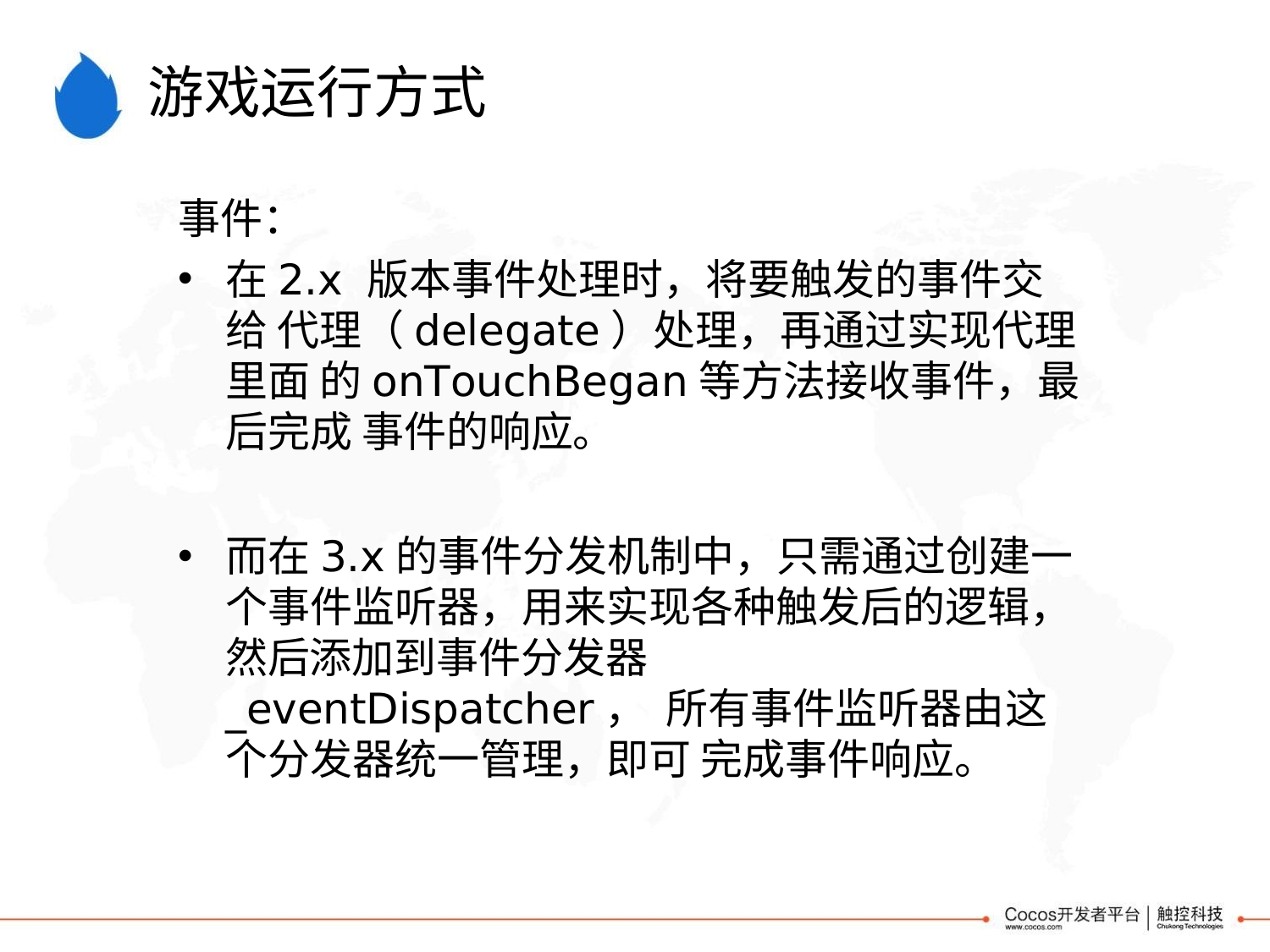

# 游戏运行方式
事件：
在2.x 版本事件处理时，将要触发的事件交给 代理（delegate）处理，再通过实现代理里面 的onTouchBegan等方法接收事件，最后完成 事件的响应。

而在3.x的事件分发机制中，只需通过创建一 个事件监听器，用来实现各种触发后的逻辑， 然后添加到事件分发器_eventDispatcher，  所有事件监听器由这个分发器统一管理，即可 完成事件响应。